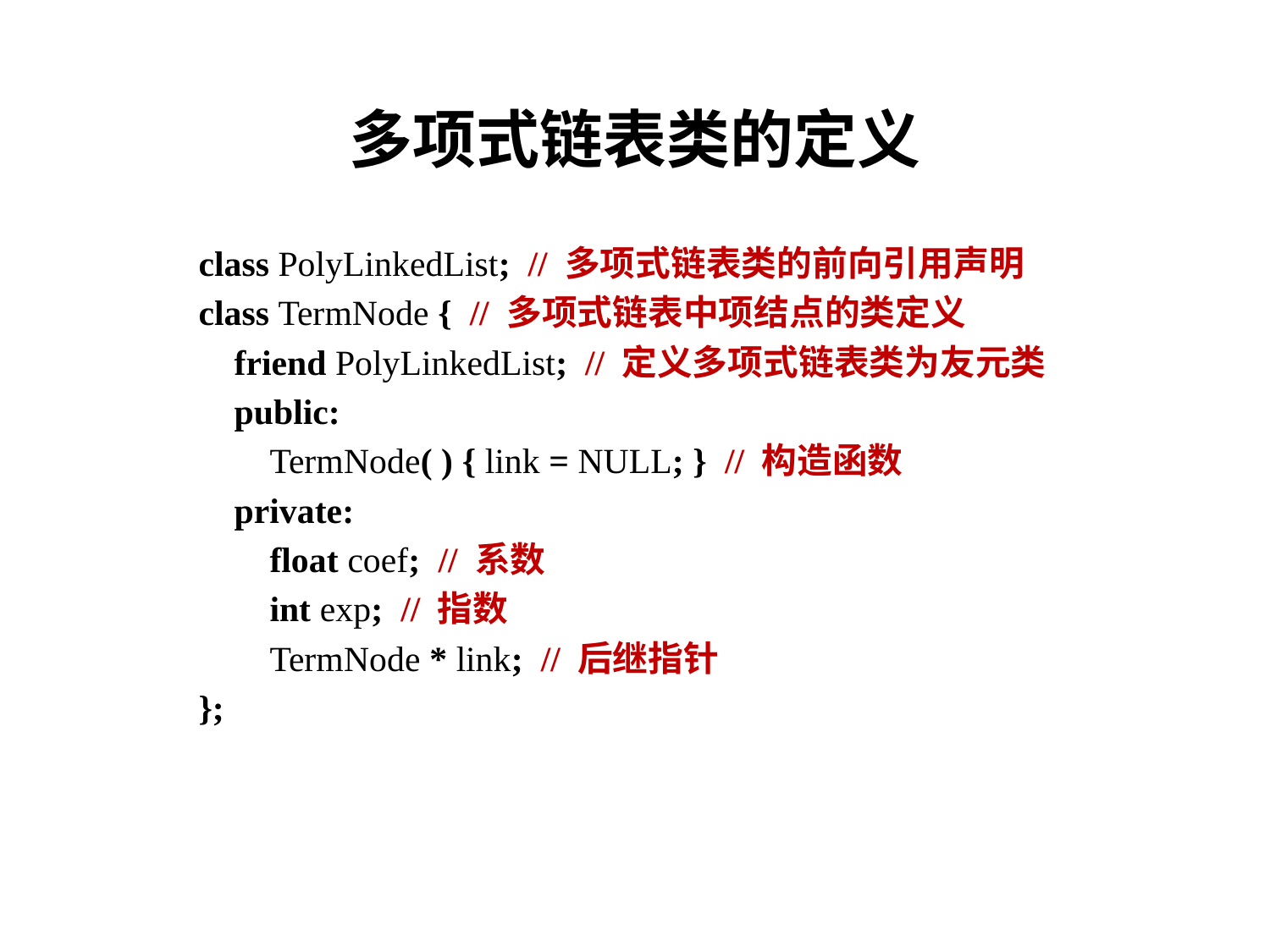

# 多项式链表类的定义
class PolyLinkedList;  // 多项式链表类的前向引用声明
class TermNode {  // 多项式链表中项结点的类定义
    friend PolyLinkedList;  // 定义多项式链表类为友元类
    public:
        TermNode( ) { link = NULL; }  // 构造函数
    private:
        float coef;  // 系数
        int exp;  // 指数
        TermNode * link;  // 后继指针
};